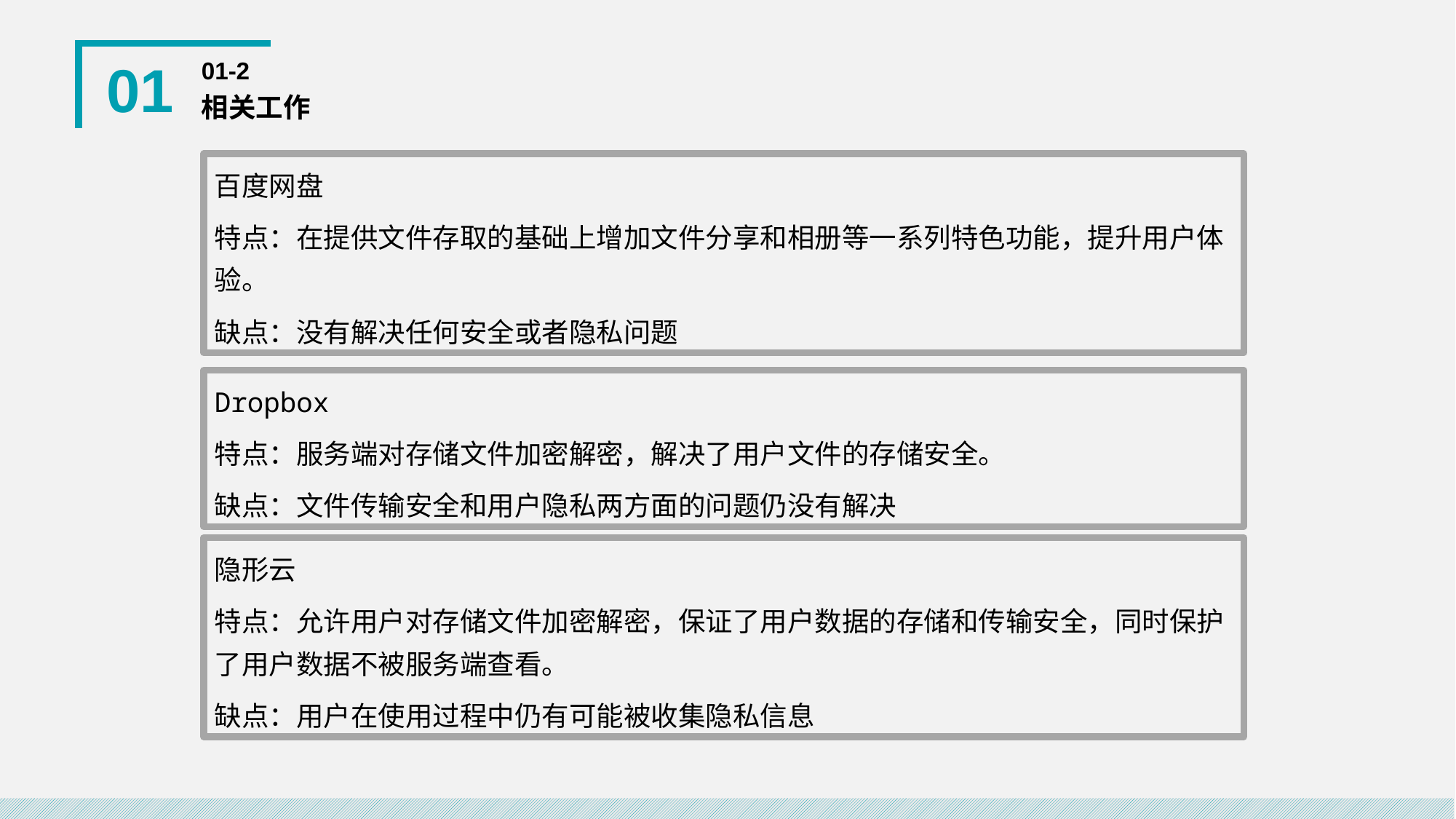

01
01-2
相关工作
百度网盘
特点：在提供文件存取的基础上增加文件分享和相册等一系列特色功能，提升用户体验。
缺点：没有解决任何安全或者隐私问题
Dropbox
特点：服务端对存储文件加密解密，解决了用户文件的存储安全。
缺点：文件传输安全和用户隐私两方面的问题仍没有解决
隐形云
特点：允许用户对存储文件加密解密，保证了用户数据的存储和传输安全，同时保护了用户数据不被服务端查看。
缺点：用户在使用过程中仍有可能被收集隐私信息